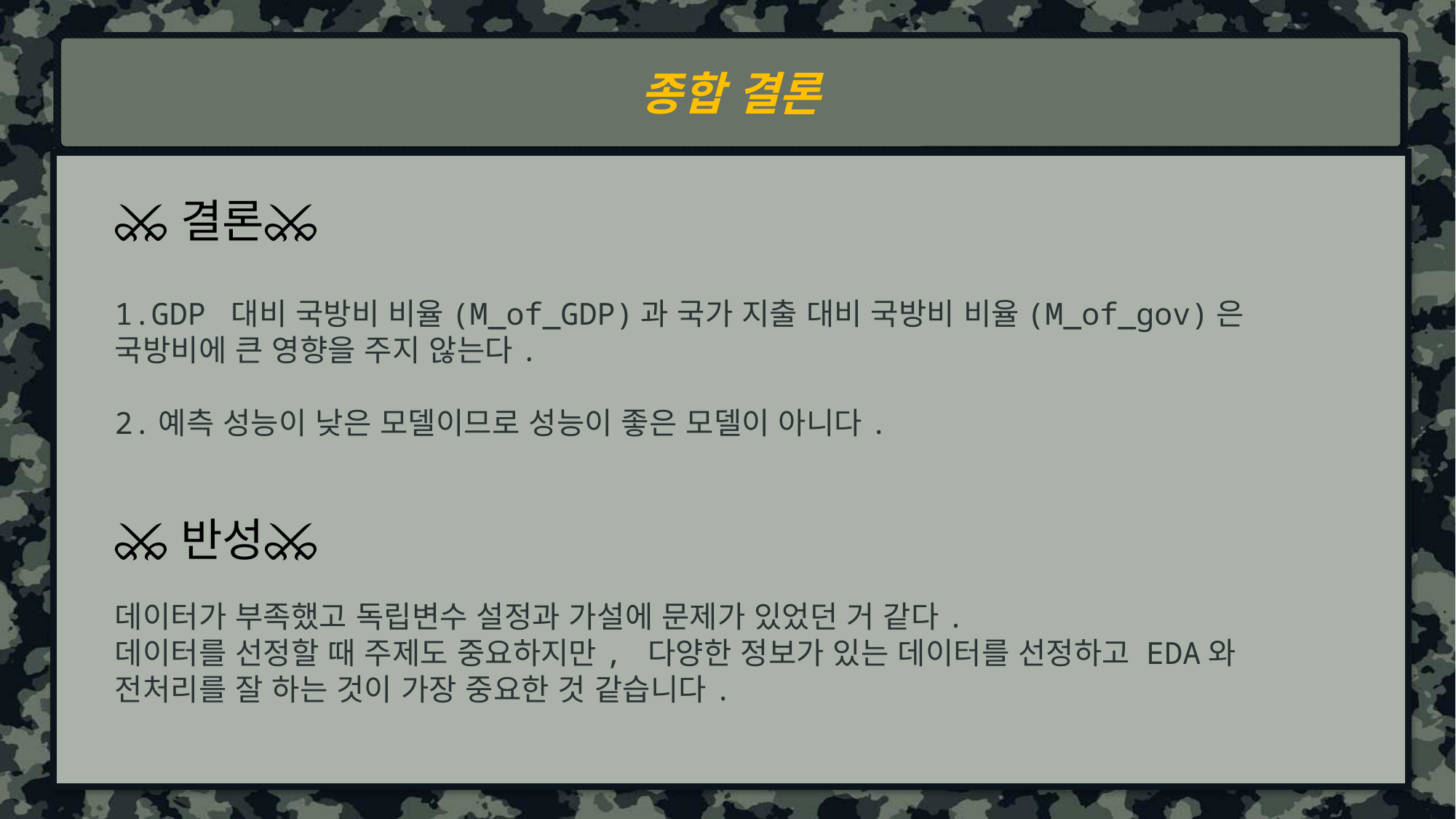

종합 결론

가서퍄
⚔️결론⚔️
1.GDP 대비 국방비 비율(M_of_GDP)과 국가 지출 대비 국방비 비율(M_of_gov)은 국방비에 큰 영향을 주지 않는다.

2.예측 성능이 낮은 모델이므로 성능이 좋은 모델이 아니다.

⚔️반성⚔️
데이터가 부족했고 독립변수 설정과 가설에 문제가 있었던 거 같다.
데이터를 선정할 때 주제도 중요하지만, 다양한 정보가 있는 데이터를 선정하고 EDA와 전처리를 잘 하는 것이 가장 중요한 것 같습니다.